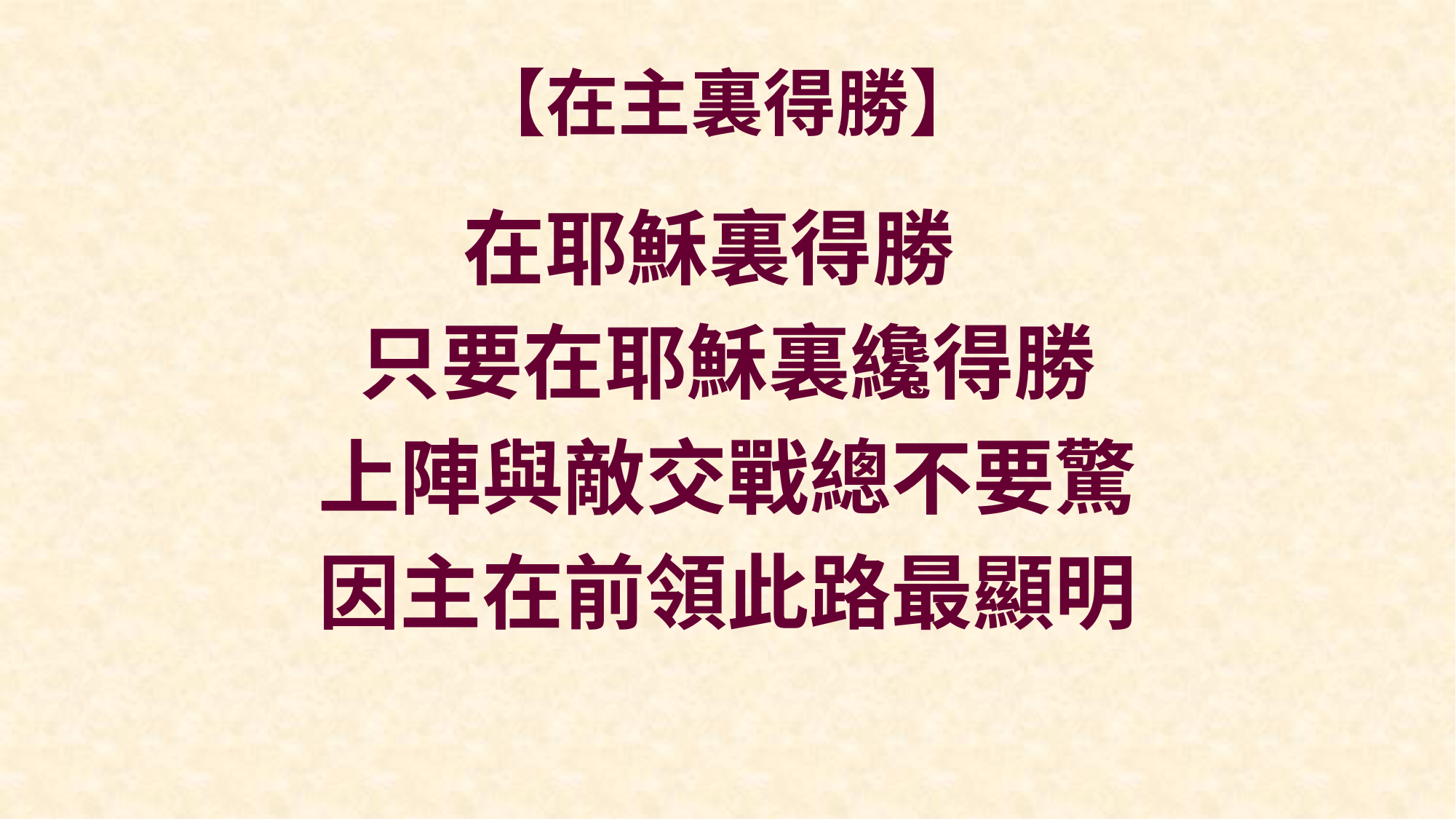

# 【在主裏得勝】
在耶穌裏得勝
只要在耶穌裏纔得勝
上陣與敵交戰總不要驚
因主在前領此路最顯明